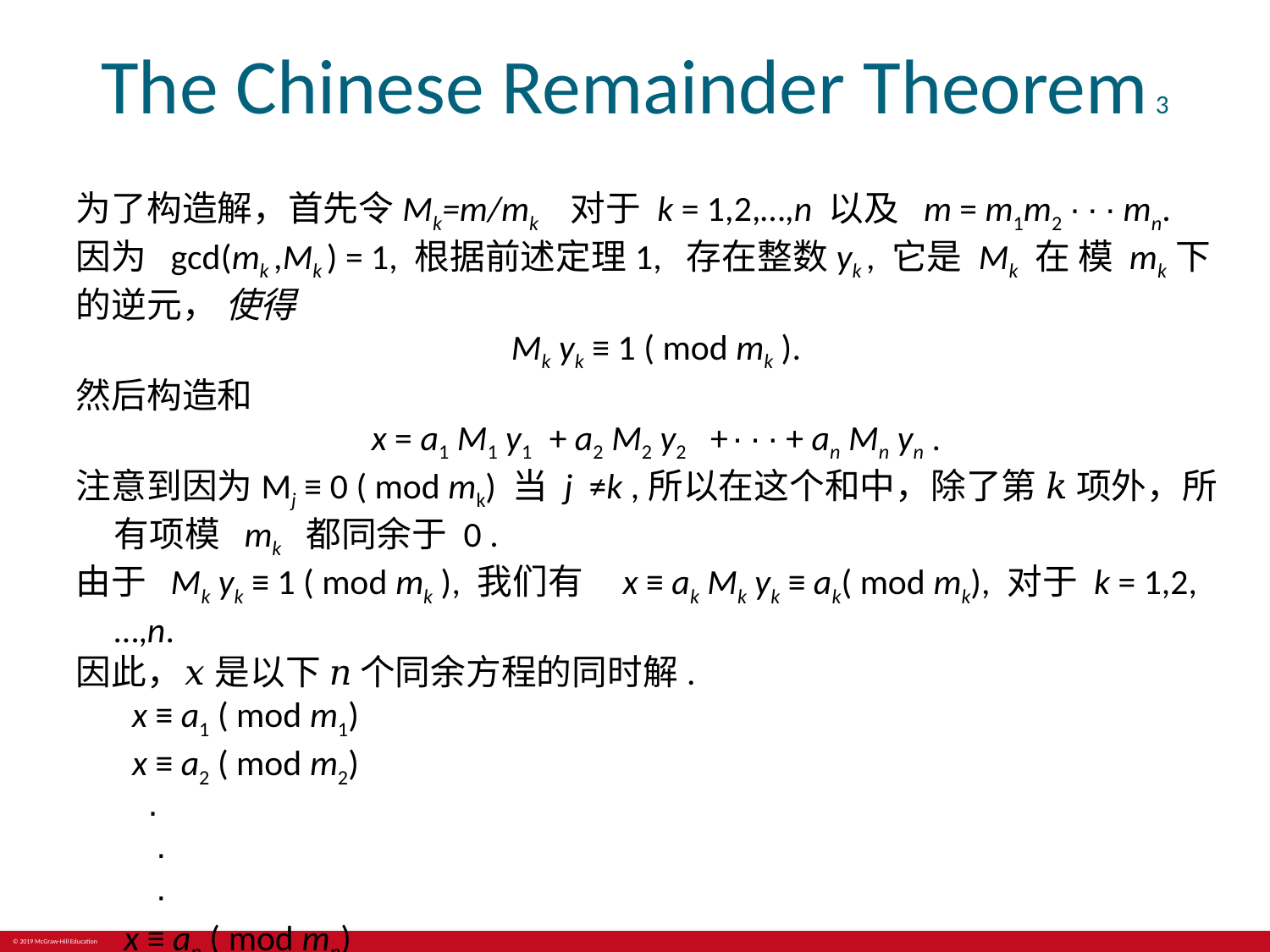

# The Chinese Remainder Theorem 3
为了构造解，首先令Mk=m/mk     对于 k = 1,2,…,n 以及  m = m1m2 ∙ ∙ ∙ mn.
因为  gcd(mk ,Mk ) = 1, 根据前述定理1,  存在整数yk , 它是 Mk 在 模 mk下的逆元， 使得
Mk yk ≡ 1 ( mod mk ).
然后构造和
x = a1 M1 y1   + a2 M2 y2   + ∙ ∙ ∙ + an Mn yn .
注意到因为Mj ≡ 0 ( mod mk) 当 j  ≠k ,所以在这个和中，除了第 𝑘 项外，所有项模 ​ mk  都同余于 0 .
由于  Mk yk ≡ 1 ( mod mk ), 我们有    x ≡ ak Mk yk ≡ ak( mod mk), 对于 k = 1,2,…,n.
因此，𝑥 是以下 𝑛 个同余方程的同时解.
     x ≡ a1 ( mod m1)
     x ≡ a2 ( mod m2)
       ∙
        ∙
        ∙
    x ≡ an ( mod mn)